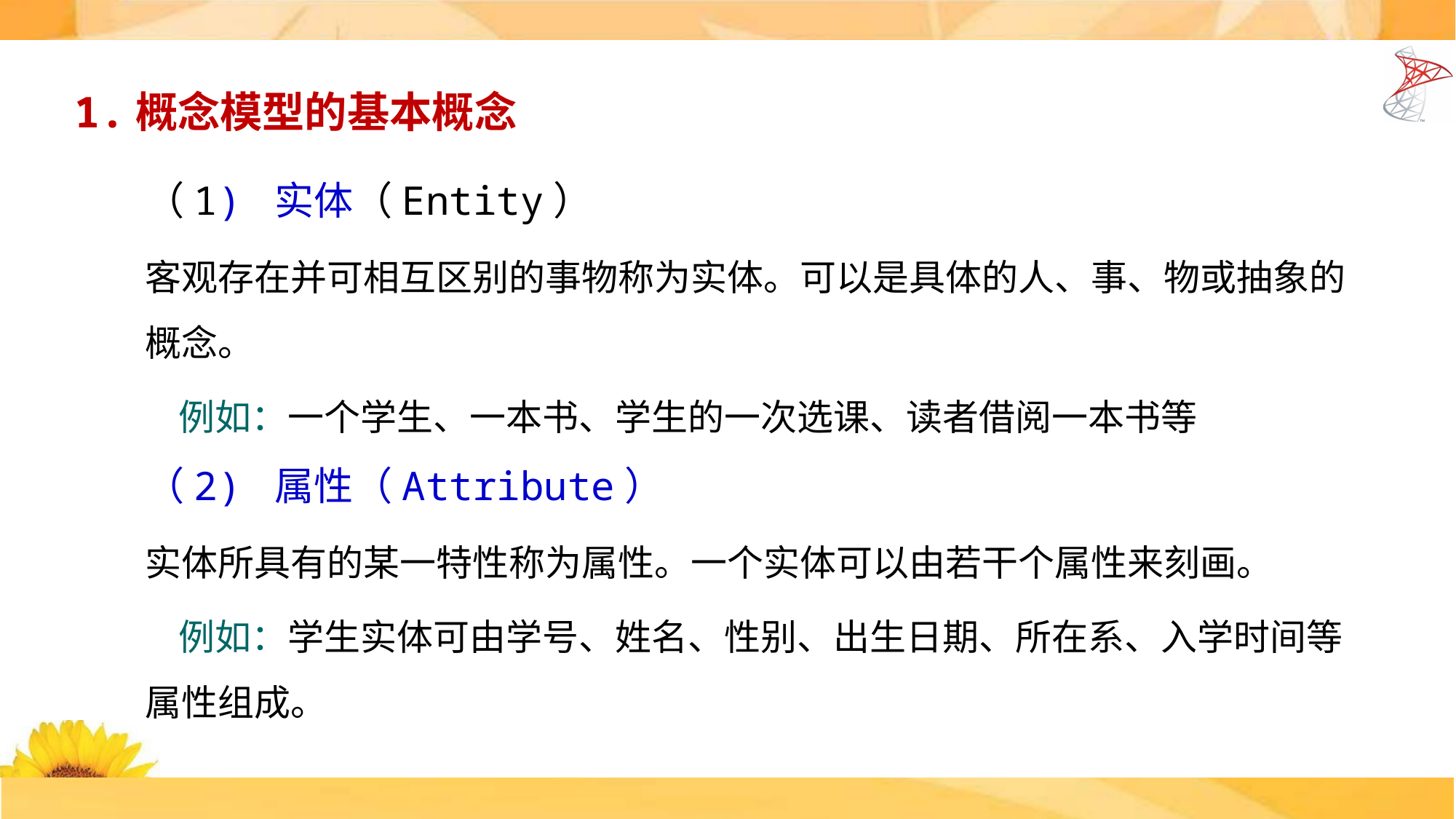

1.概念模型的基本概念
（1) 实体（Entity）
客观存在并可相互区别的事物称为实体。可以是具体的人、事、物或抽象的概念。
   例如：一个学生、一本书、学生的一次选课、读者借阅一本书等
（2) 属性（Attribute）
实体所具有的某一特性称为属性。一个实体可以由若干个属性来刻画。
   例如：学生实体可由学号、姓名、性别、出生日期、所在系、入学时间等属性组成。